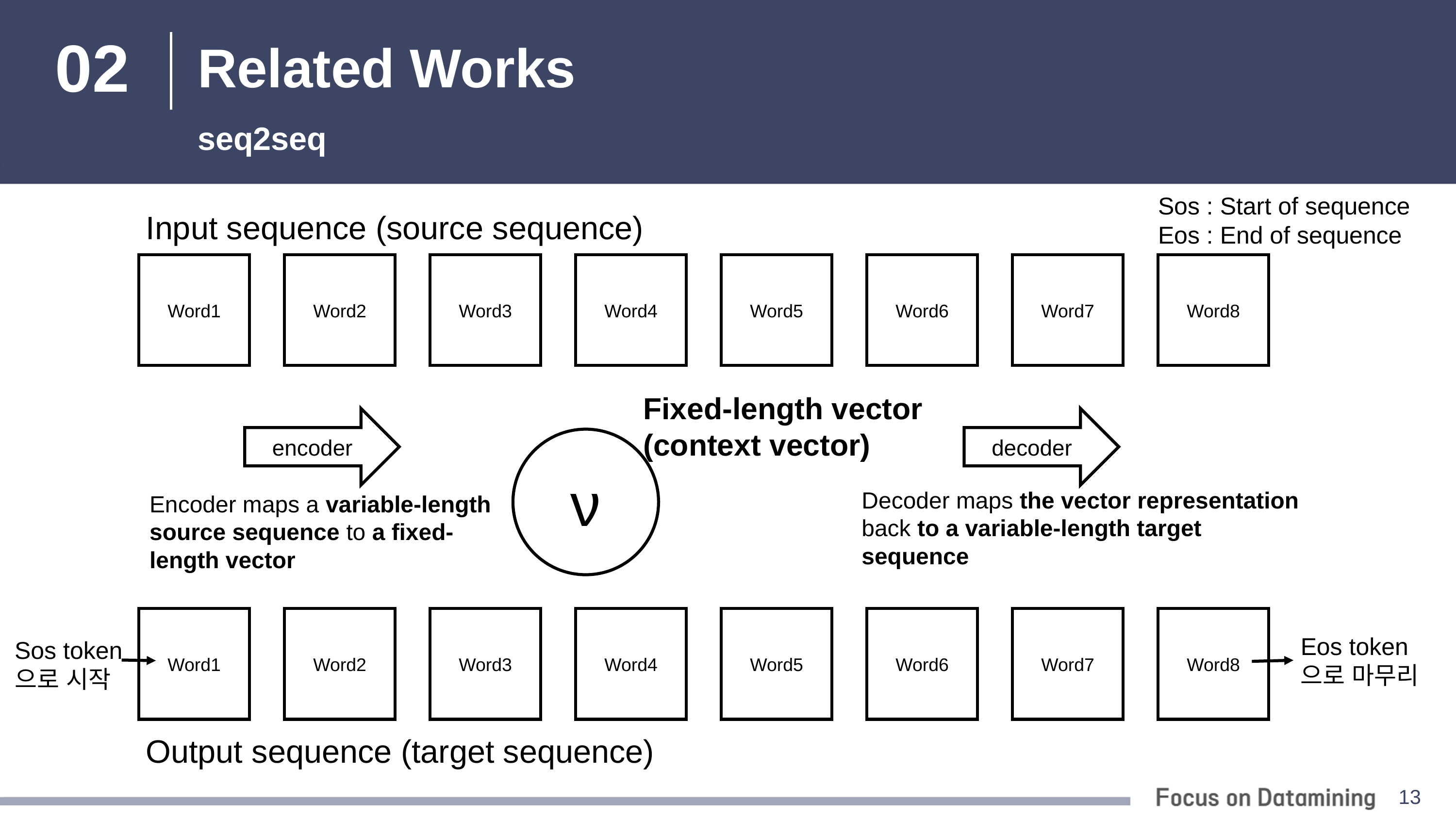

02
# Related Works
seq2seq
Sos : Start of sequence
Eos : End of sequence
Input sequence (source sequence)
Word1
Word2
Word3
Word4
Word5
Word6
Word7
Word8
Fixed-length vector (context vector)
encoder
decoder
ν
Decoder maps the vector representation back to a variable-length target sequence
Encoder maps a variable-length source sequence to a fixed-length vector
Word1
Word2
Word3
Word4
Word5
Word6
Word7
Word8
Eos token
으로 마무리
Sos token
으로 시작
Output sequence (target sequence)